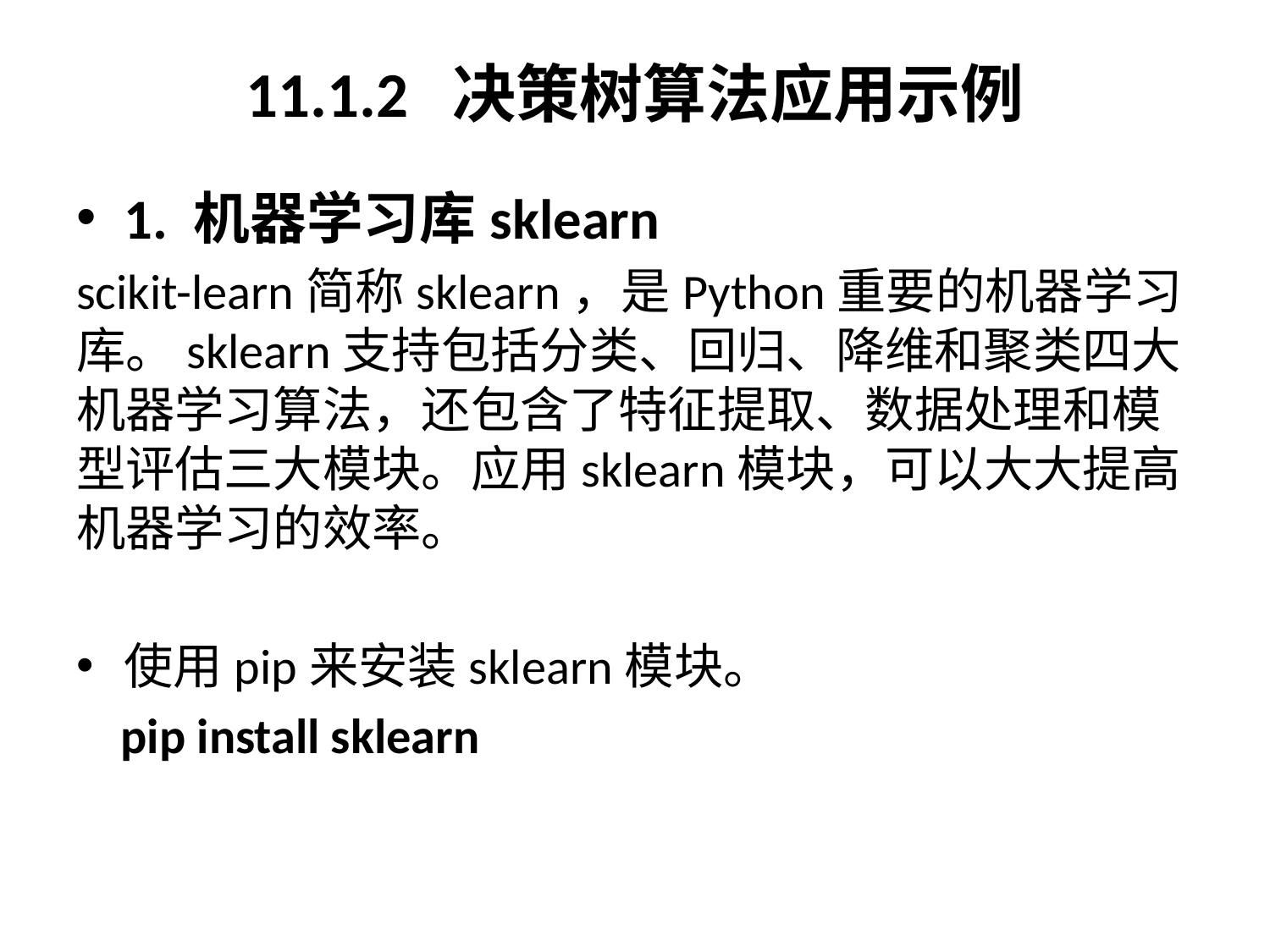

# 11.1.2  决策树算法应用示例
1. 机器学习库sklearn
scikit-learn简称sklearn，是Python重要的机器学习库。sklearn支持包括分类、回归、降维和聚类四大机器学习算法，还包含了特征提取、数据处理和模型评估三大模块。应用sklearn模块，可以大大提高机器学习的效率。

使用pip来安装sklearn模块。
    pip install sklearn